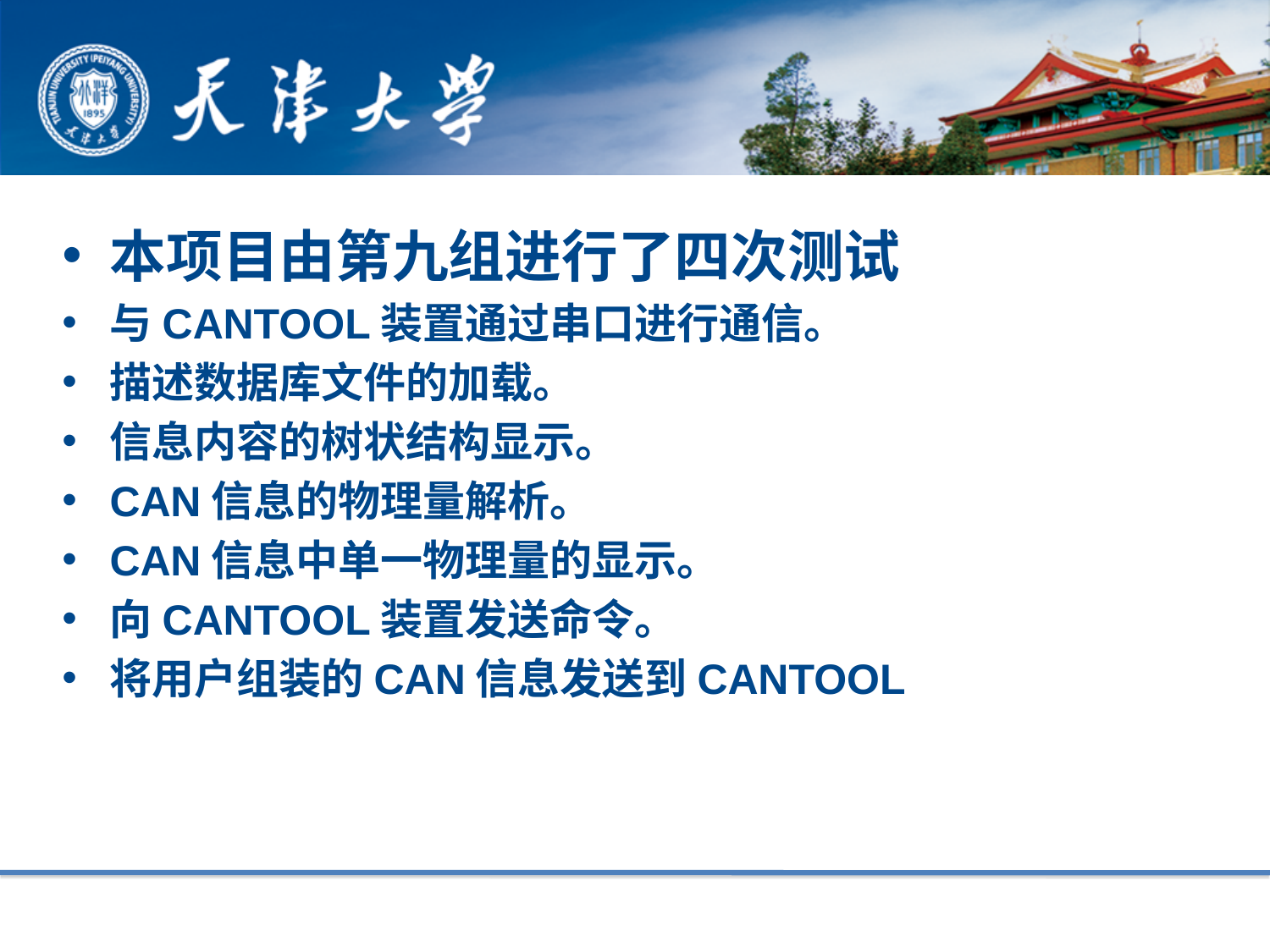

本项目由第九组进行了四次测试
与CANTOOL装置通过串口进行通信。
描述数据库文件的加载。
信息内容的树状结构显示。
CAN信息的物理量解析。
CAN信息中单一物理量的显示。
向CANTOOL装置发送命令。
将用户组装的CAN信息发送到CANTOOL